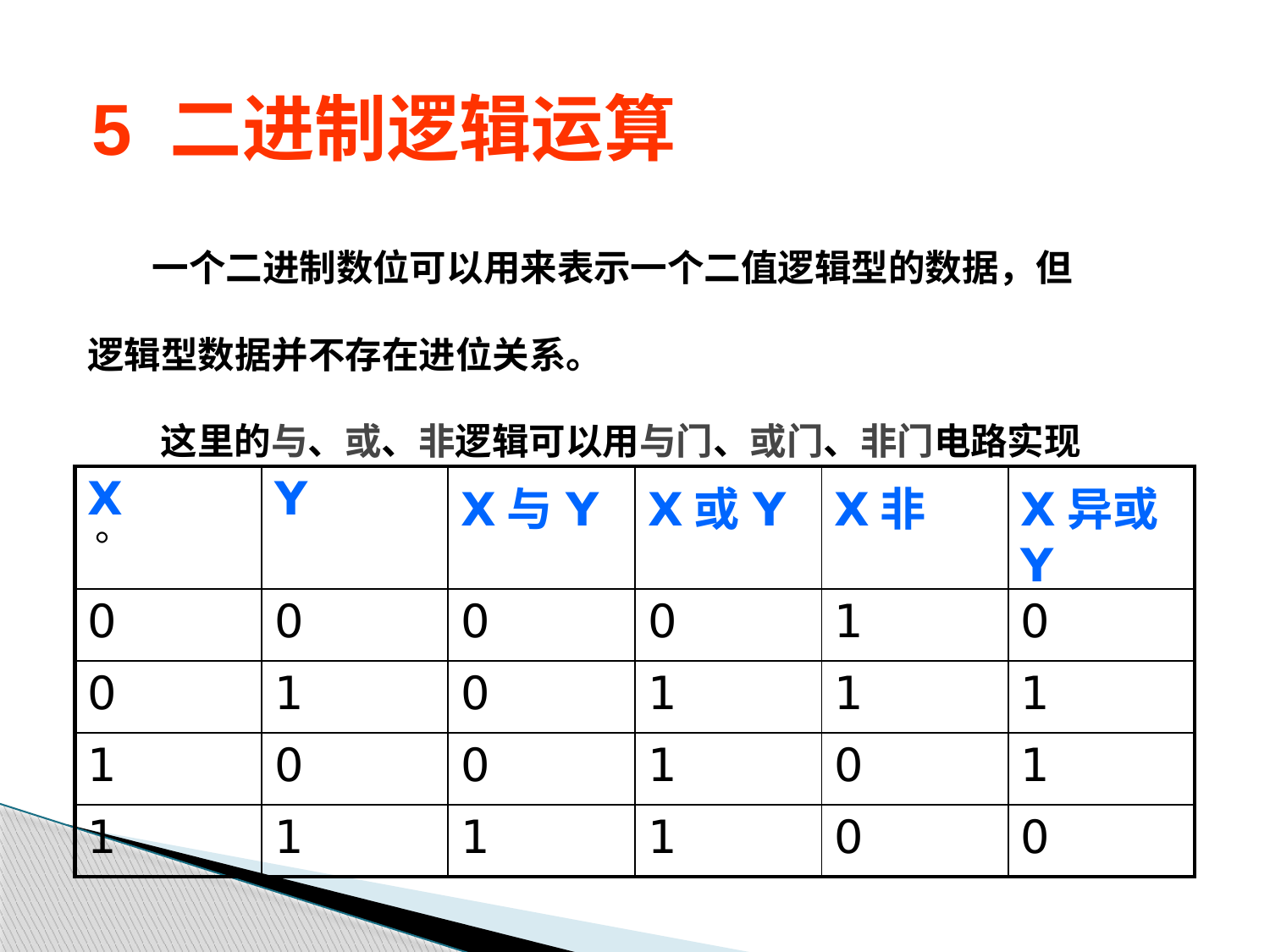

# 5 二进制逻辑运算
      一个二进制数位可以用来表示一个二值逻辑型的数据，但逻辑型数据并不存在进位关系。
       这里的与、或、非逻辑可以用与门、或门、非门电路实现 。
| X | Y | X与Y | X或Y | X非 | X异或Y |
| --- | --- | --- | --- | --- | --- |
| 0 | 0 | 0 | 0 | 1 | 0 |
| 0 | 1 | 0 | 1 | 1 | 1 |
| 1 | 0 | 0 | 1 | 0 | 1 |
| 1 | 1 | 1 | 1 | 0 | 0 |